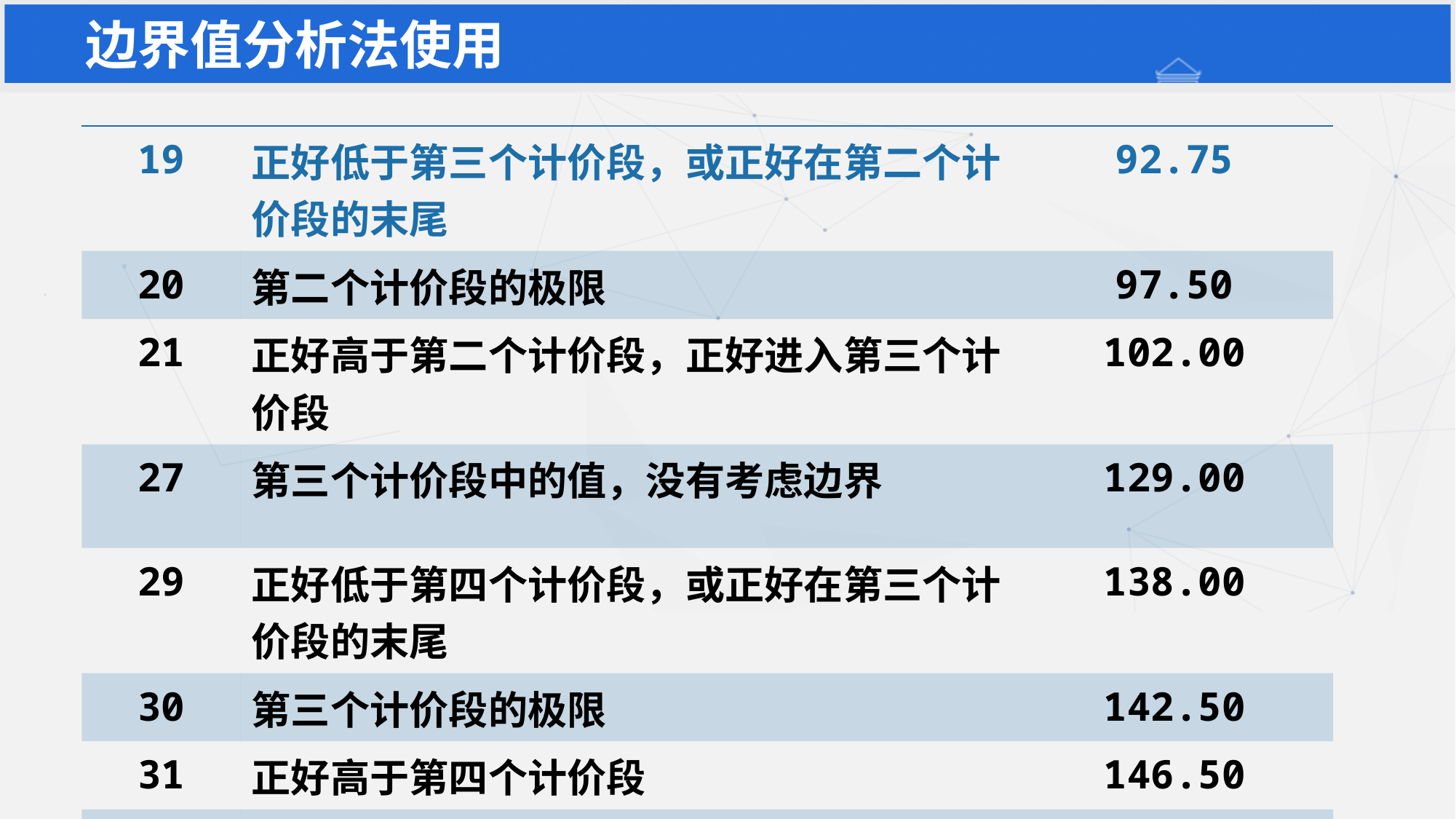

# 边界值分析法使用
| 19 | 正好低于第三个计价段，或正好在第二个计价段的末尾 | 92.75 |
| --- | --- | --- |
| 20 | 第二个计价段的极限 | 97.50 |
| 21 | 正好高于第二个计价段，正好进入第三个计价段 | 102.00 |
| 27 | 第三个计价段中的值，没有考虑边界 | 129.00 |
| 29 | 正好低于第四个计价段，或正好在第三个计价段的末尾 | 138.00 |
| 30 | 第三个计价段的极限 | 142.50 |
| 31 | 正好高于第四个计价段 | 146.50 |
| 50 | 高出第四个计价段底线很多 | 182.50 |